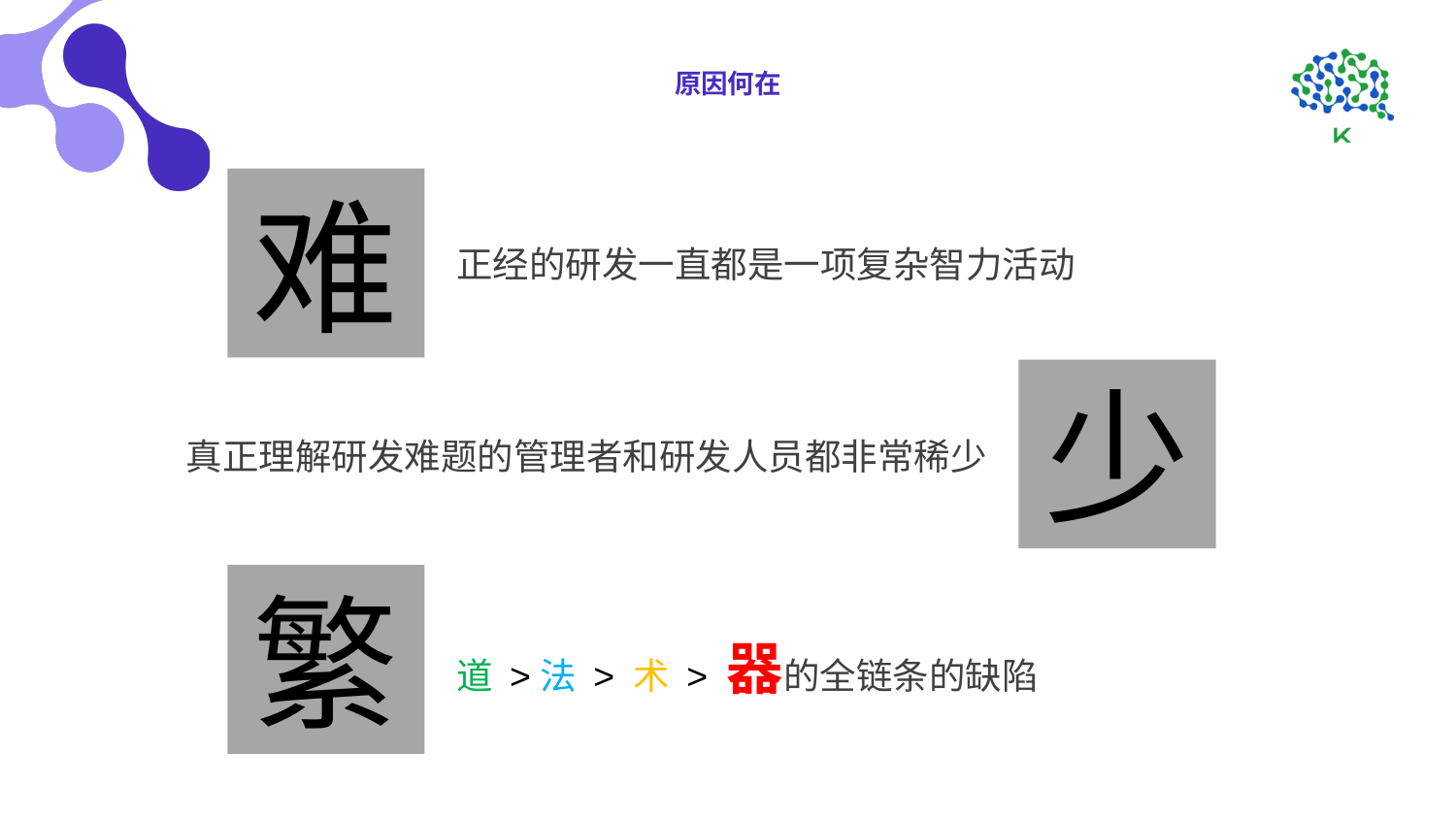

# 原因何在
难
正经的研发一直都是一项复杂智力活动
少
真正理解研发难题的管理者和研发人员都非常稀少
繁
道 >法 > 术 > 器的全链条的缺陷